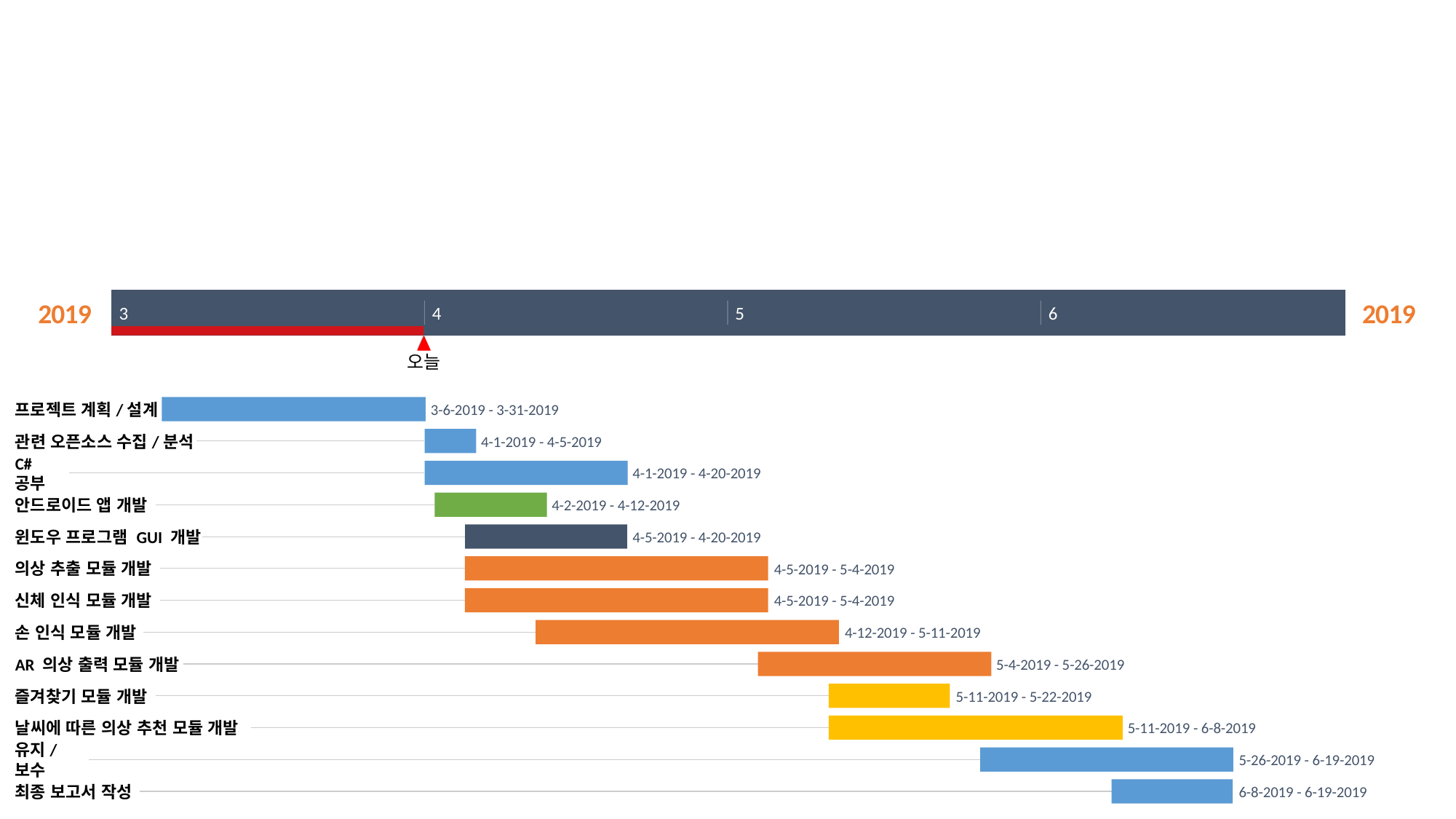

2019
2019
3
4
5
6

오늘

프로젝트 계획/설계
3-6-2019 - 3-31-2019

관련 오픈소스 수집/분석
4-1-2019 - 4-5-2019

C# 공부
4-1-2019 - 4-20-2019
26 일

안드로이드 앱 개발
4-2-2019 - 4-12-2019
5 일

윈도우 프로그램 GUI 개발
4-5-2019 - 4-20-2019
20 일

의상 추출 모듈 개발
4-5-2019 - 5-4-2019
11 일

신체 인식 모듈 개발
4-5-2019 - 5-4-2019
16 일

손 인식 모듈 개발
4-12-2019 - 5-11-2019
30 일

AR 의상 출력 모듈 개발
5-4-2019 - 5-26-2019
30 일

즐겨찾기 모듈 개발
5-11-2019 - 5-22-2019
30 일

날씨에 따른 의상 추천 모듈 개발
5-11-2019 - 6-8-2019
23 일

유지/보수
5-26-2019 - 6-19-2019
12 일

최종 보고서 작성
6-8-2019 - 6-19-2019
29 일

25 일

12 일